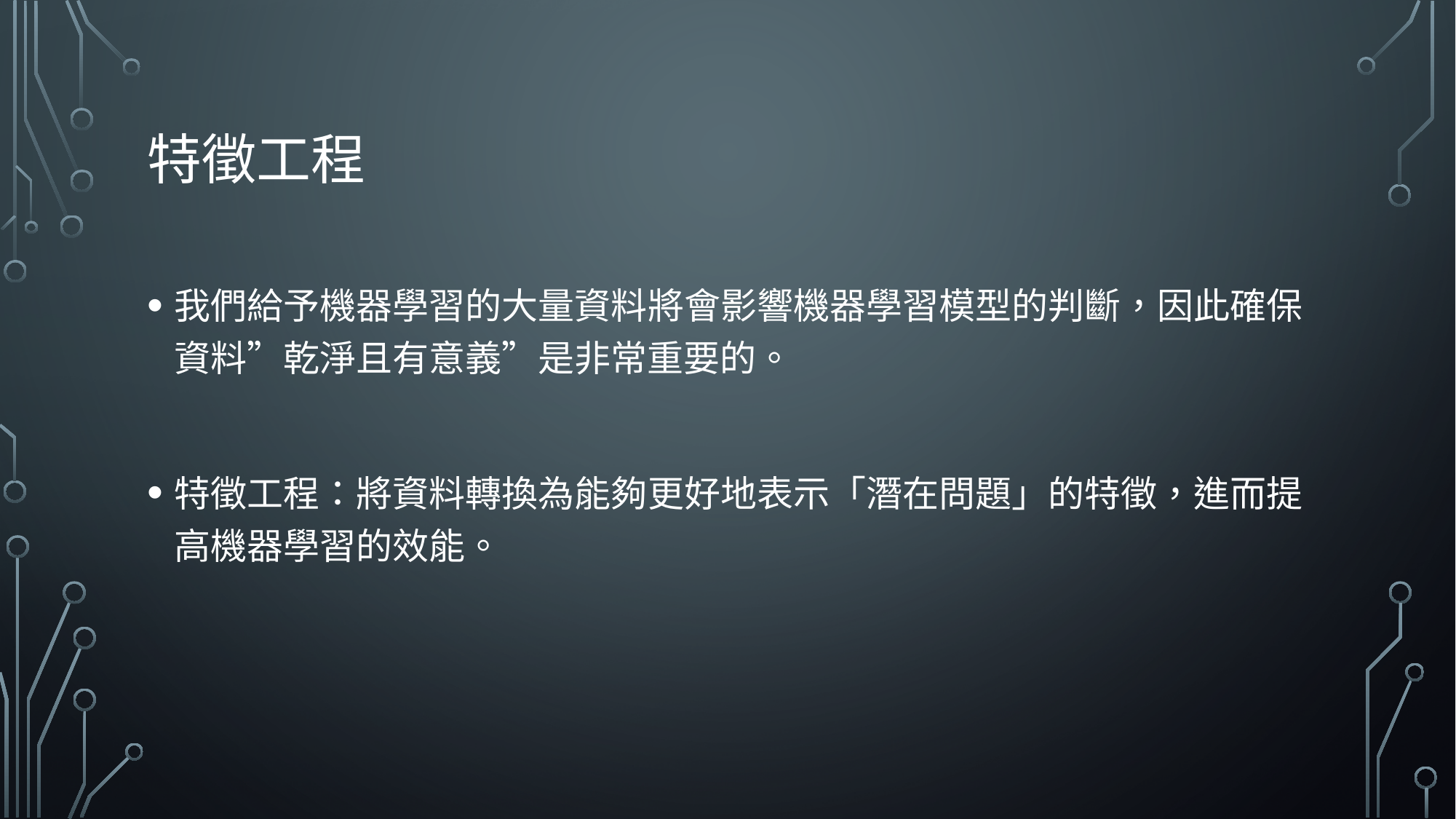

# 特徵工程
我們給予機器學習的大量資料將會影響機器學習模型的判斷，因此確保資料”乾淨且有意義”是非常重要的。

特徵工程：將資料轉換為能夠更好地表示「潛在問題」的特徵，進而提高機器學習的效能。